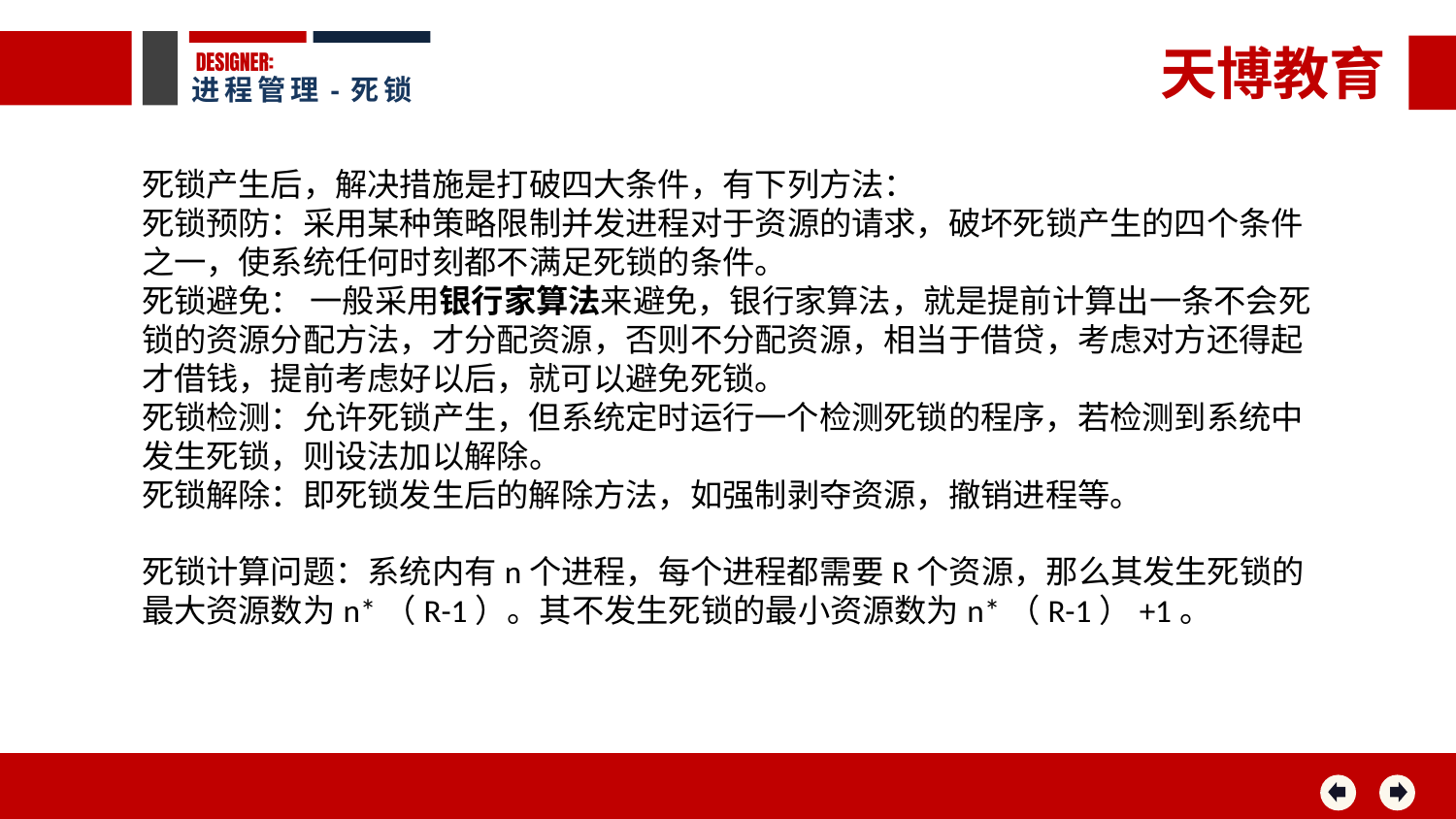

天博教育
DESIGNER:
进程管理-死锁
死锁产生后，解决措施是打破四大条件，有下列方法：
死锁预防：采用某种策略限制并发进程对于资源的请求，破坏死锁产生的四个条件之一，使系统任何时刻都不满足死锁的条件。
死锁避免： 一般采用银行家算法来避免，银行家算法，就是提前计算出一条不会死锁的资源分配方法，才分配资源，否则不分配资源，相当于借贷，考虑对方还得起才借钱，提前考虑好以后，就可以避免死锁。
死锁检测：允许死锁产生，但系统定时运行一个检测死锁的程序，若检测到系统中发生死锁，则设法加以解除。
死锁解除：即死锁发生后的解除方法，如强制剥夺资源，撤销进程等。

死锁计算问题：系统内有n个进程，每个进程都需要R个资源，那么其发生死锁的最大资源数为n*（R-1）。其不发生死锁的最小资源数为n*（R-1）+1。